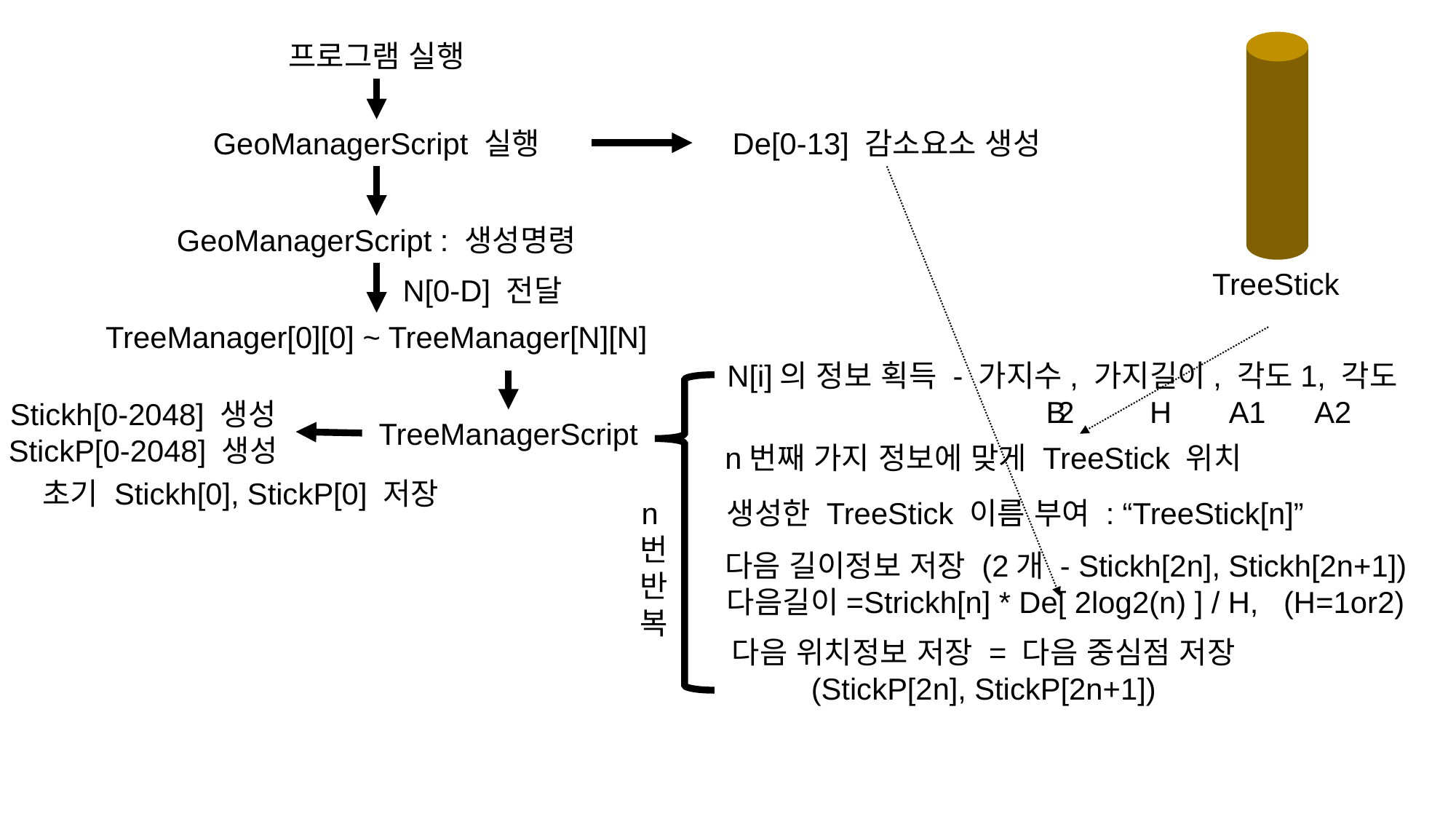

프로그램 실행

GeoManagerScript 실행
De[0-13] 감소요소 생성
GeoManagerScript : 생성명령
TreeStick
N[0-D] 전달
TreeManager[0][0] ~ TreeManager[N][N]
N[i]의 정보 획득 - 가지수, 가지길이, 각도1, 각도2

  B          H       A1      A2
Stickh[0-2048] 생성
StickP[0-2048] 생성
TreeManagerScript
n번째 가지 정보에 맞게 TreeStick 위치
초기 Stickh[0], StickP[0] 저장
생성한 TreeStick 이름 부여 : “TreeStick[n]”
n번 반복
다음 길이정보 저장 (2개 - Stickh[2n], Stickh[2n+1])
다음길이=Strickh[n] * De[ 2log2(n) ] / H,   (H=1or2)
다음 위치정보 저장 = 다음 중심점 저장
(StickP[2n], StickP[2n+1])